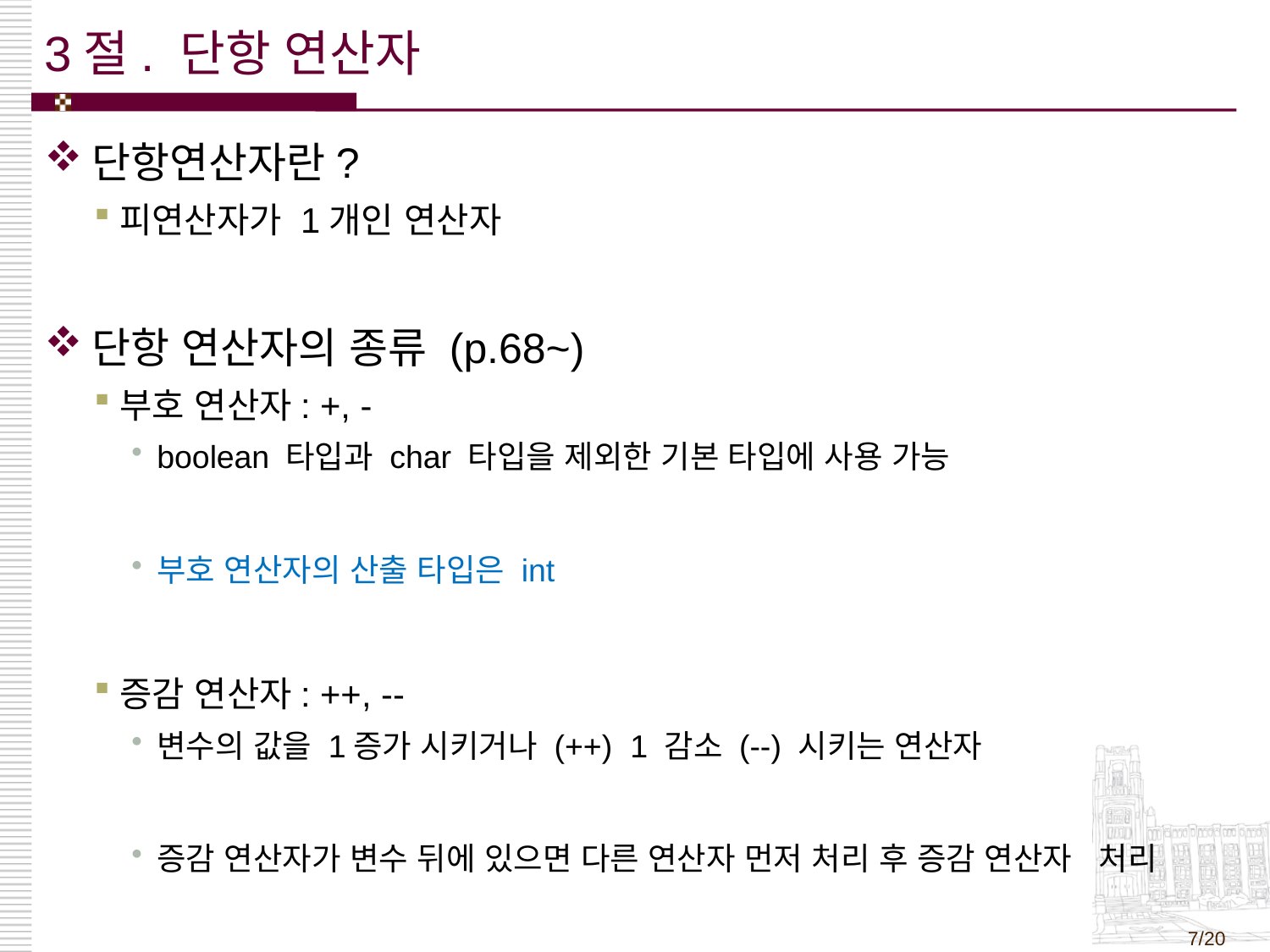

# 3절. 단항 연산자
단항연산자란?
피연산자가 1개인 연산자

단항 연산자의 종류 (p.68~)
부호 연산자: +, -
boolean 타입과 char 타입을 제외한 기본 타입에 사용 가능

부호 연산자의 산출 타입은 int

증감 연산자: ++, --
변수의 값을 1증가 시키거나 (++)  1 감소 (--) 시키는 연산자

증감 연산자가 변수 뒤에 있으면 다른 연산자 먼저 처리 후 증감 연산자   처리